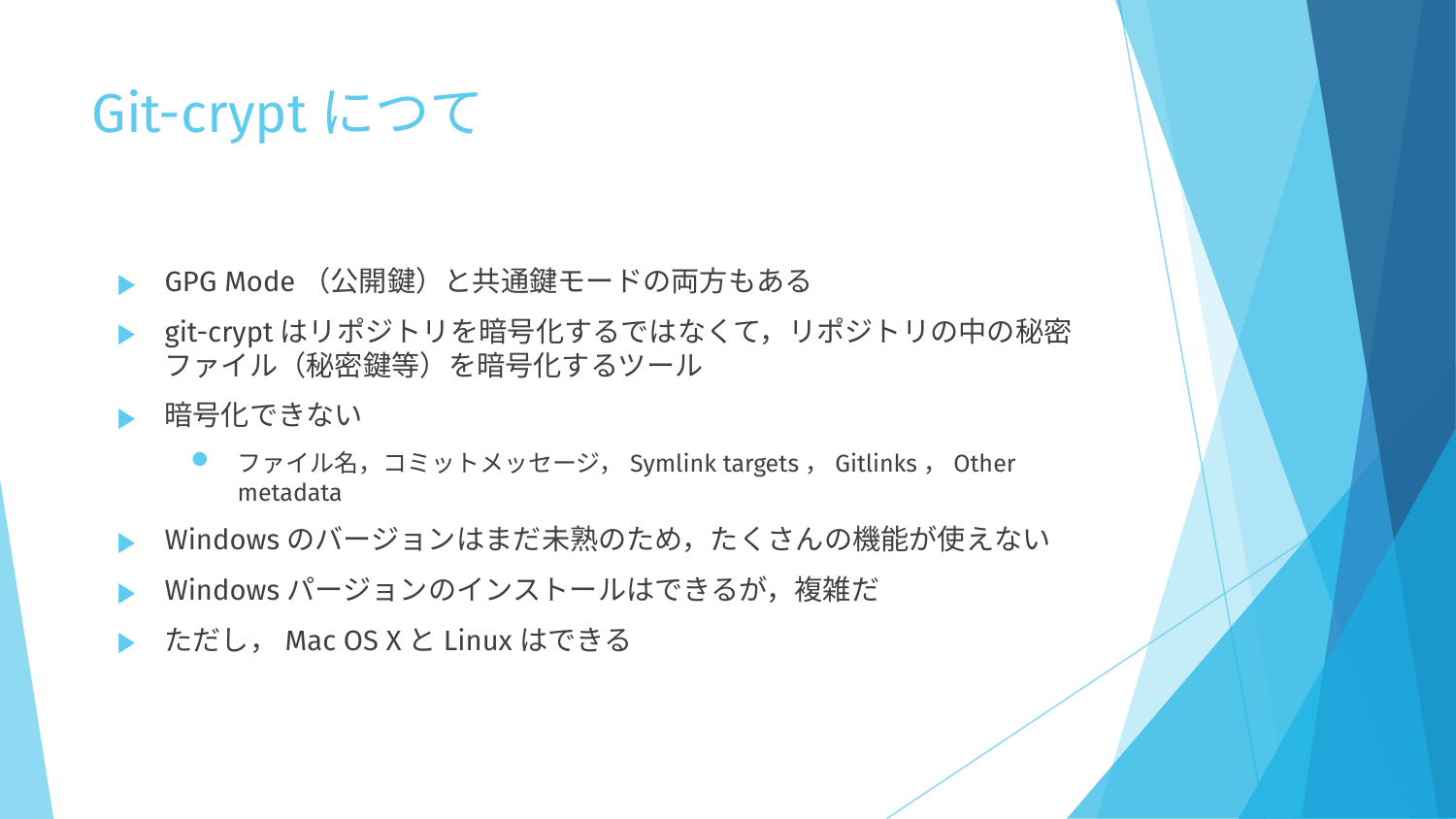

# Git-cryptにつて
GPG Mode（公開鍵）と共通鍵モードの両方もある
git-cryptはリポジトリを暗号化するではなくて，リポジトリの中の秘密ファイル（秘密鍵等）を暗号化するツール
暗号化できない
ファイル名，コミットメッセージ，Symlink targets，Gitlinks，Other metadata
Windowsのバージョンはまだ未熟のため，たくさんの機能が使えない
Windowsパージョンのインストールはできるが，複雑だ
ただし，Mac OS XとLinuxはできる